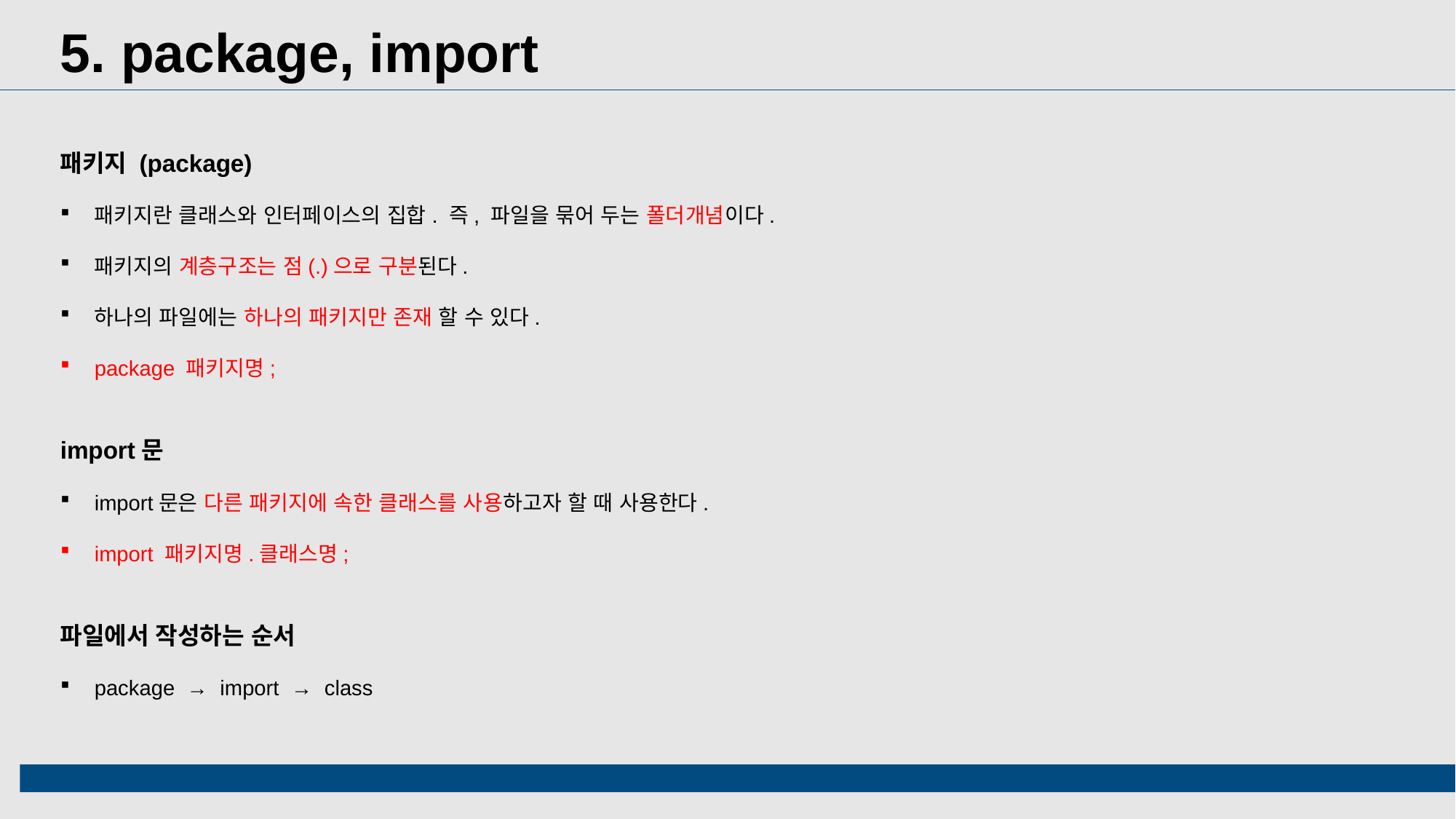

5. package, import
패키지 (package)
패키지란 클래스와 인터페이스의 집합. 즉, 파일을 묶어 두는 폴더개념이다.
패키지의 계층구조는 점(.)으로 구분된다.
하나의 파일에는 하나의 패키지만 존재 할 수 있다.
package 패키지명;

import문
import문은 다른 패키지에 속한 클래스를 사용하고자 할 때 사용한다.
import 패키지명.클래스명;

파일에서 작성하는 순서
package  →  import  →  class